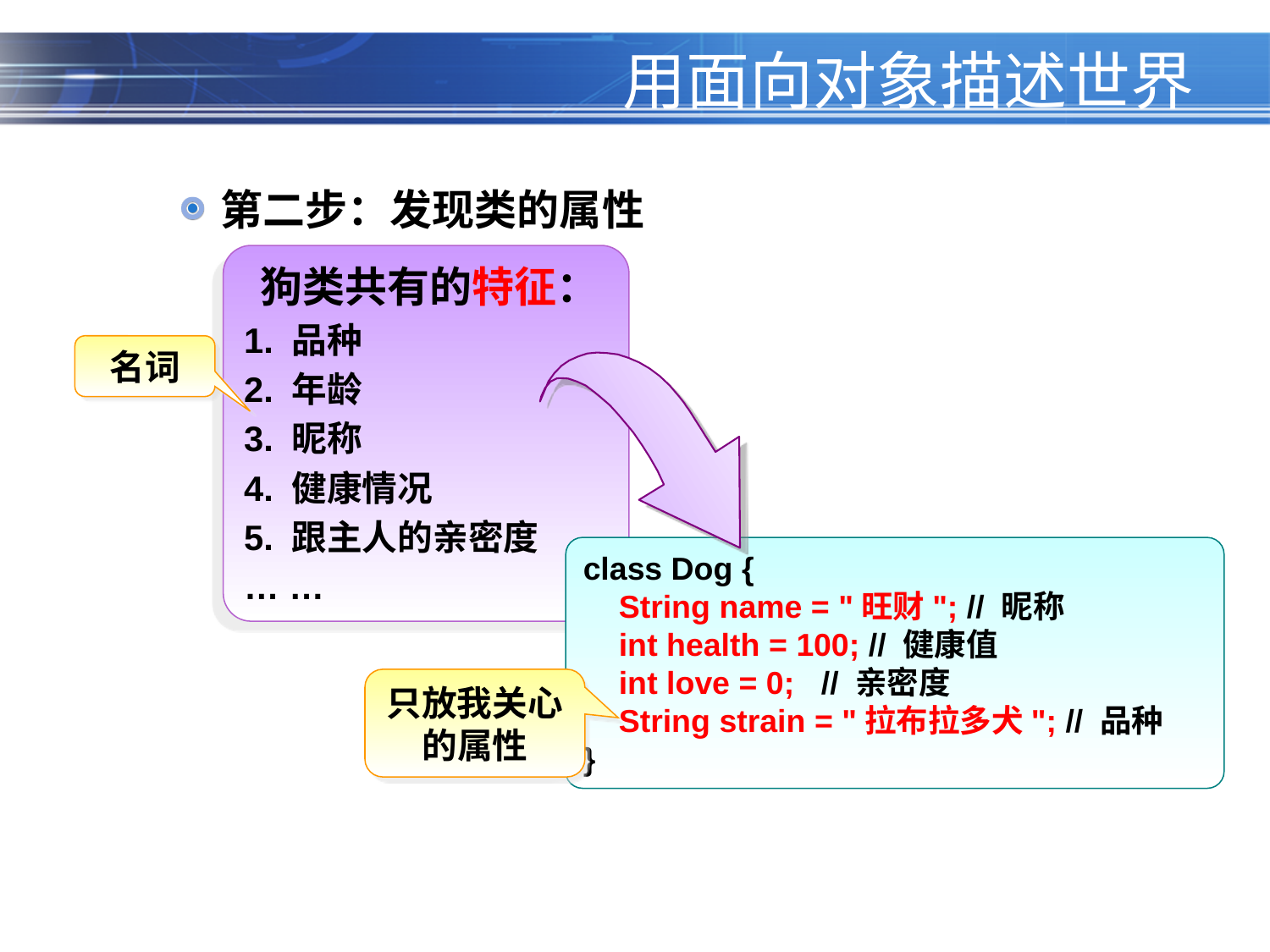

# 用面向对象描述世界
第二步：发现类的属性
 狗类共有的特征：
1. 品种
2. 年龄
3. 昵称
4. 健康情况
5. 跟主人的亲密度
… …
名词

class Dog {
    String name = "旺财"; // 昵称
    int health = 100; // 健康值
    int love = 0;   // 亲密度
    String strain = "拉布拉多犬"; // 品种
}
只放我关心的属性